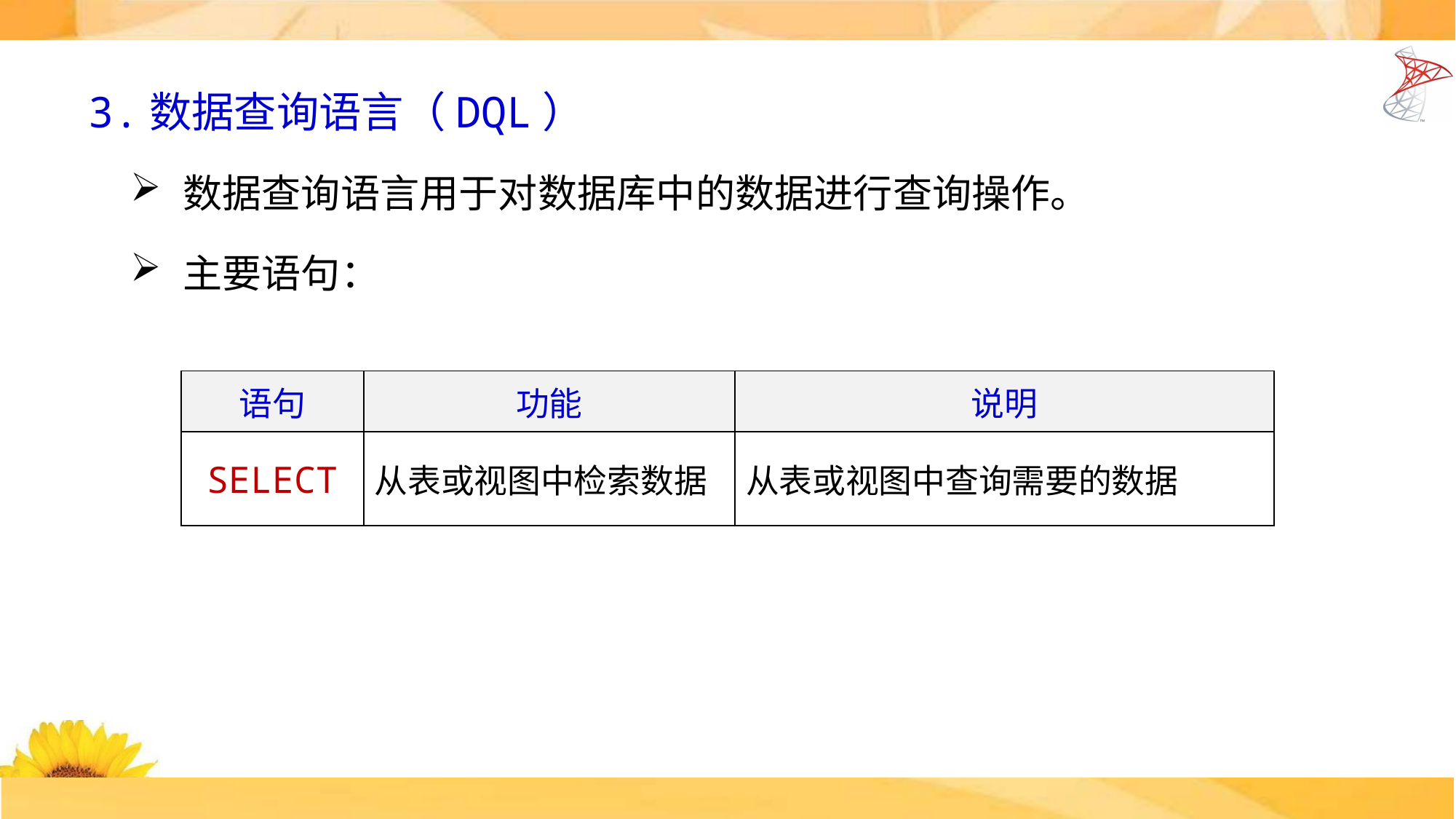

3.数据查询语言（DQL）
数据查询语言用于对数据库中的数据进行查询操作。
主要语句：

| 语句 | 功能 | 说明 |
| --- | --- | --- |
| SELECT | 从表或视图中检索数据 | 从表或视图中查询需要的数据 |